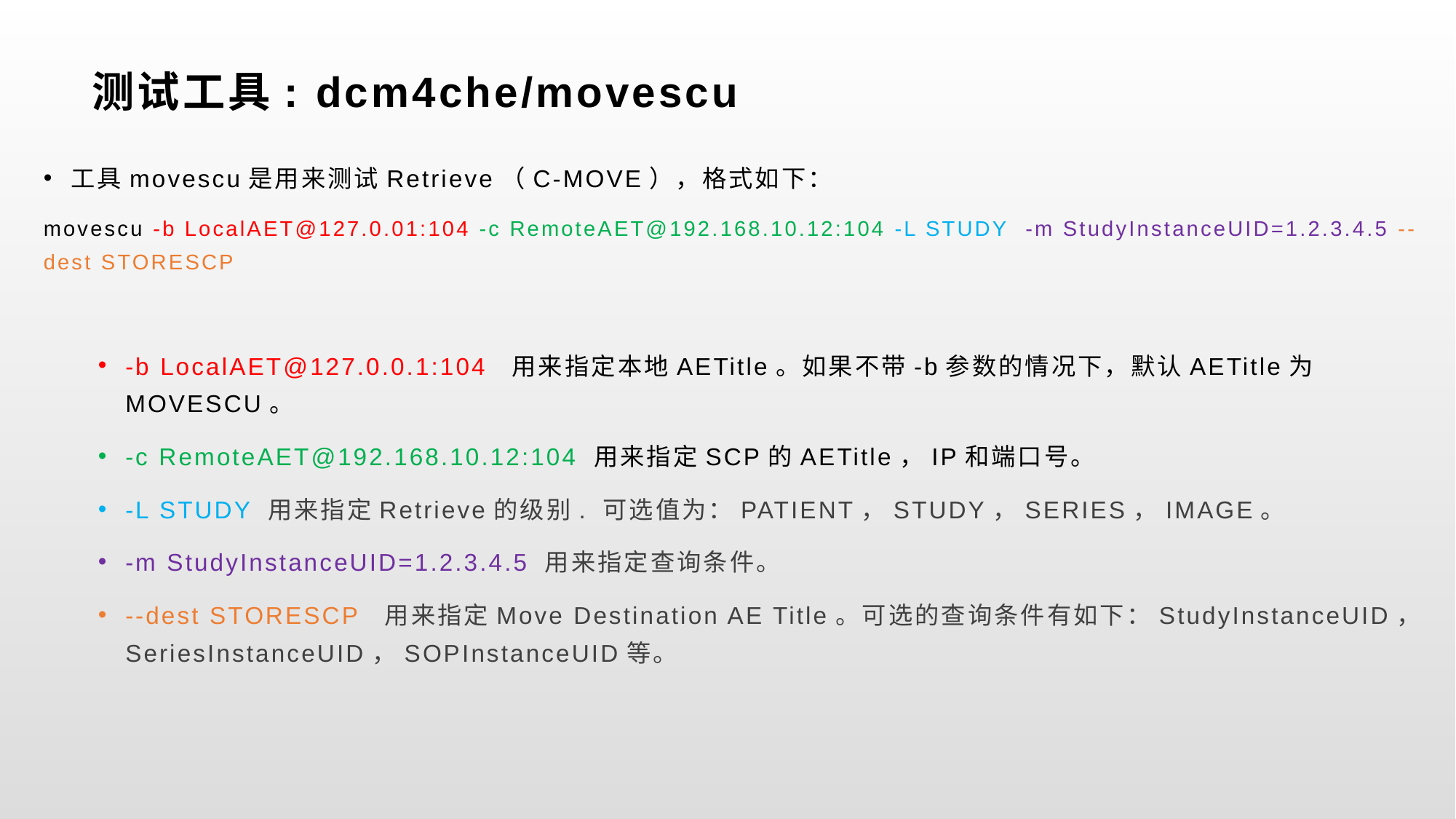

# 测试工具: dcm4che/movescu
工具movescu是用来测试Retrieve（C-MOVE），格式如下：
movescu -b LocalAET@127.0.01:104 -c RemoteAET@192.168.10.12:104 -L STUDY  -m StudyInstanceUID=1.2.3.4.5 --dest STORESCP

-b LocalAET@127.0.0.1:104  用来指定本地AETitle。如果不带-b参数的情况下，默认AETitle为MOVESCU。
-c RemoteAET@192.168.10.12:104 用来指定SCP的AETitle，IP和端口号。
-L STUDY 用来指定Retrieve的级别. 可选值为：PATIENT，STUDY，SERIES，IMAGE。
-m StudyInstanceUID=1.2.3.4.5 用来指定查询条件。
--dest STORESCP  用来指定Move Destination AE Title。可选的查询条件有如下：StudyInstanceUID，SeriesInstanceUID，SOPInstanceUID等。